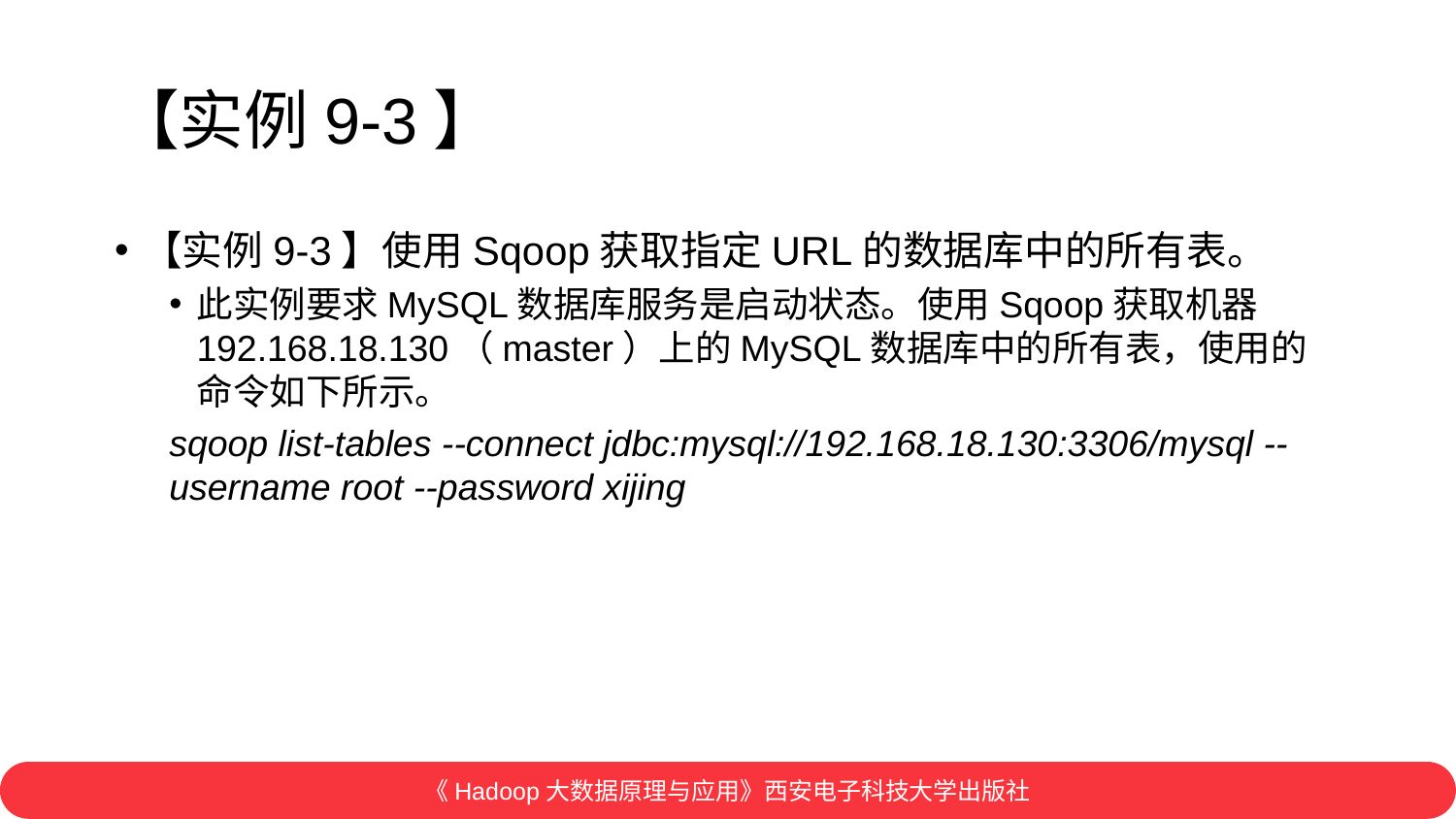

# 【实例9-3】
【实例9-3】使用Sqoop获取指定URL的数据库中的所有表。
此实例要求MySQL数据库服务是启动状态。使用Sqoop获取机器192.168.18.130（master）上的MySQL数据库中的所有表，使用的命令如下所示。
sqoop list-tables --connect jdbc:mysql://192.168.18.130:3306/mysql --username root --password xijing